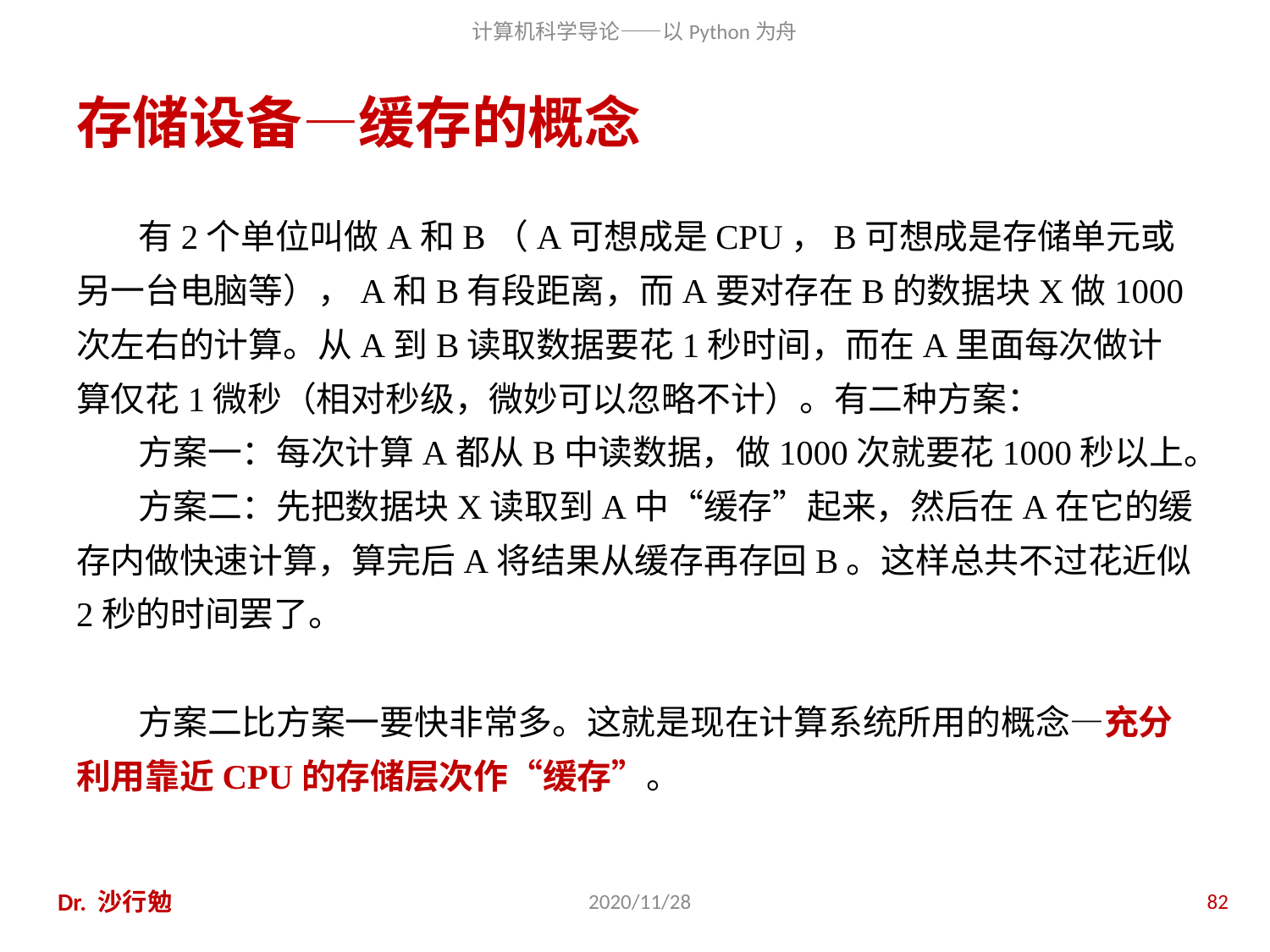

# 存储设备—缓存的概念
有2个单位叫做A和B（A可想成是CPU，B可想成是存储单元或另一台电脑等），A和B有段距离，而A要对存在B的数据块X做1000次左右的计算。从A到B读取数据要花1秒时间，而在A里面每次做计算仅花1微秒（相对秒级，微妙可以忽略不计）。有二种方案：
方案一：每次计算A都从B中读数据，做1000次就要花1000秒以上。
方案二：先把数据块X读取到A中“缓存”起来，然后在A在它的缓存内做快速计算，算完后A将结果从缓存再存回B。这样总共不过花近似2秒的时间罢了。

方案二比方案一要快非常多。这就是现在计算系统所用的概念—充分利用靠近CPU的存储层次作“缓存”。
Dr. 沙行勉
2020/11/28
82